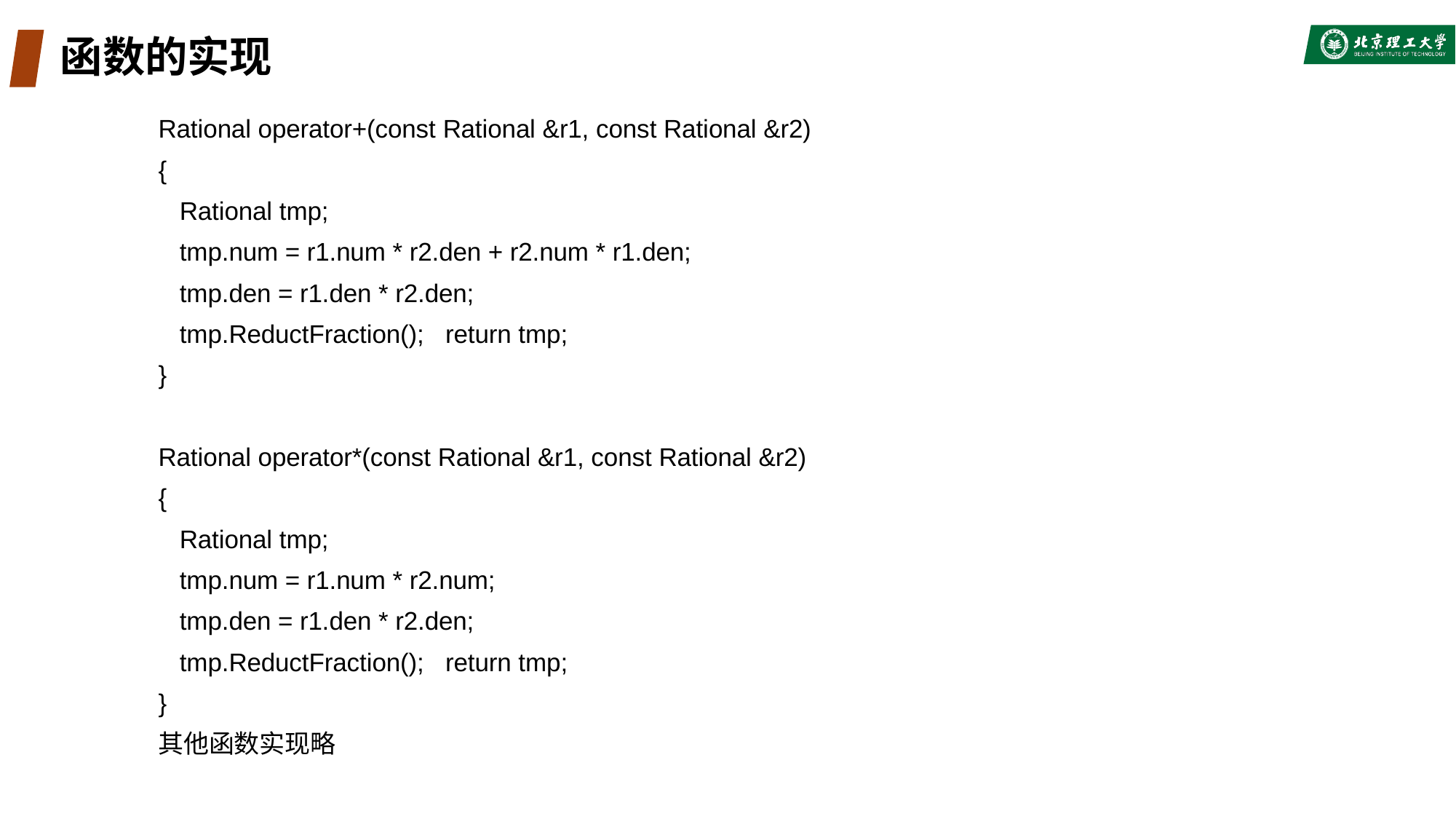

# 函数的实现
Rational operator+(const Rational &r1, const Rational &r2)
{
   Rational tmp;
   tmp.num = r1.num * r2.den + r2.num * r1.den;
   tmp.den = r1.den * r2.den;
   tmp.ReductFraction();   return tmp;
}

Rational operator*(const Rational &r1, const Rational &r2)
{
   Rational tmp;
   tmp.num = r1.num * r2.num;
   tmp.den = r1.den * r2.den;
   tmp.ReductFraction();   return tmp;
}
其他函数实现略